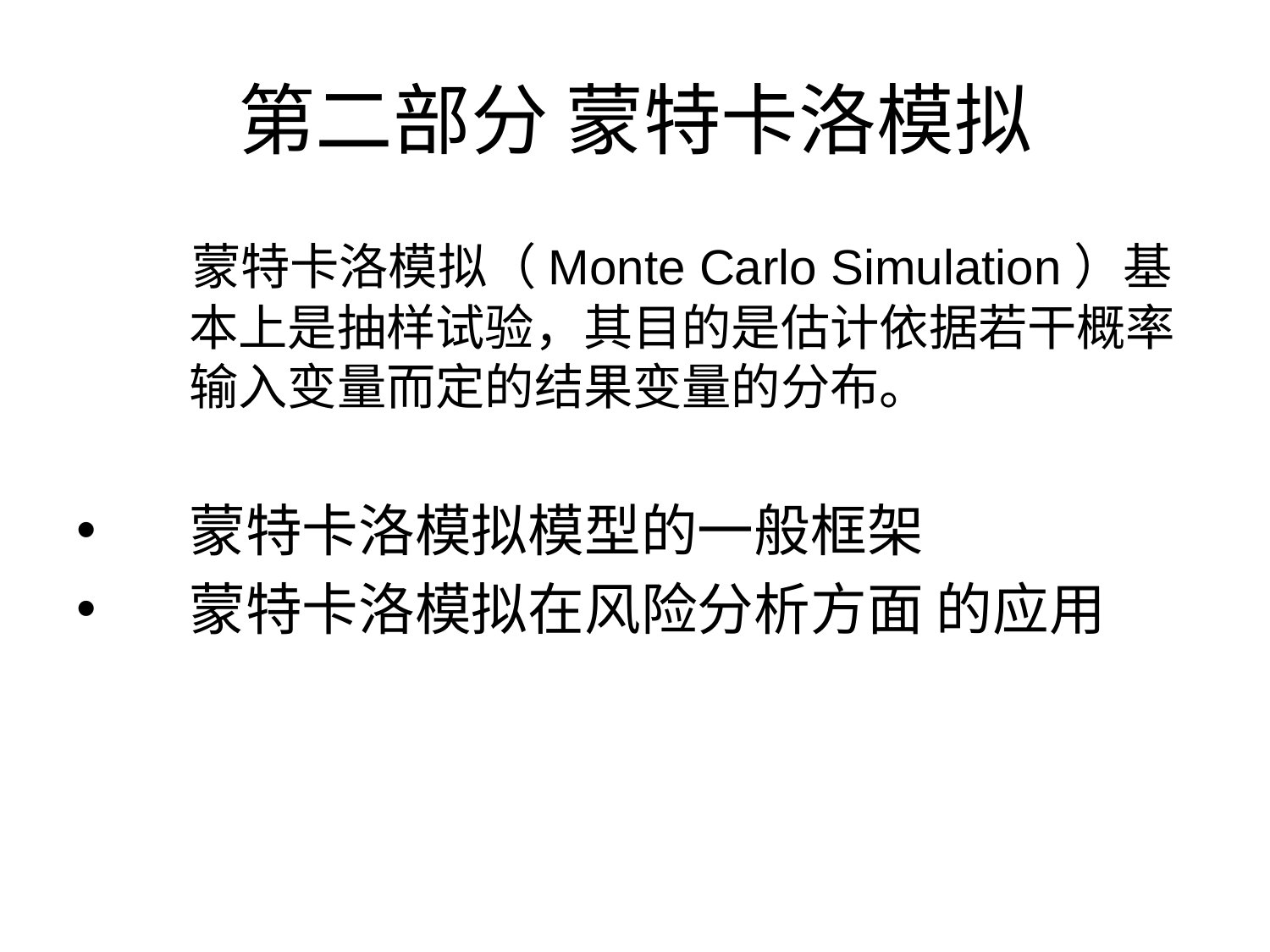

# 第二部分 蒙特卡洛模拟
        蒙特卡洛模拟（Monte Carlo Simulation）基本上是抽样试验，其目的是估计依据若干概率输入变量而定的结果变量的分布。

蒙特卡洛模拟模型的一般框架
蒙特卡洛模拟在风险分析方面 的应用